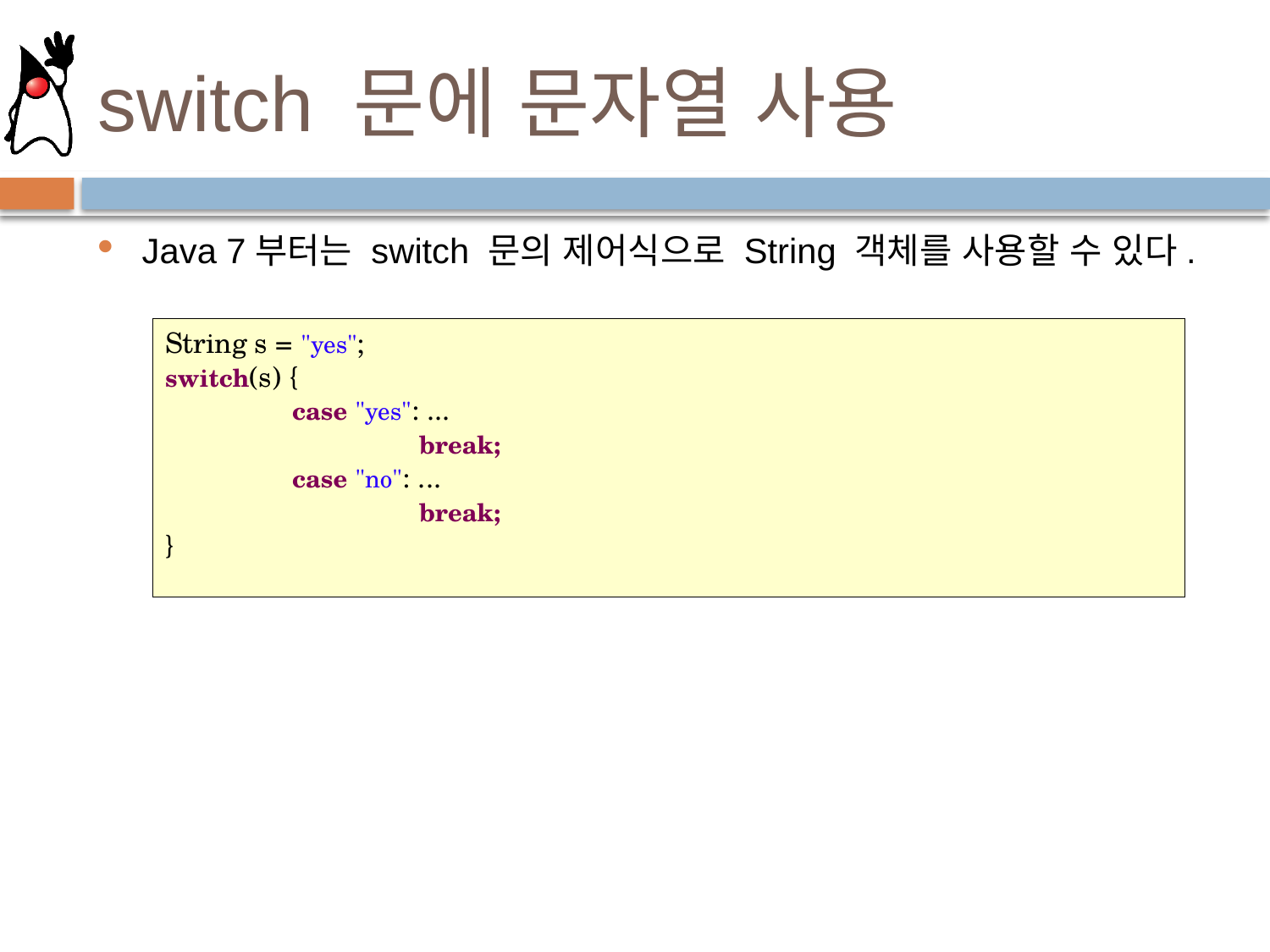

# switch 문에 문자열 사용
Java 7부터는 switch 문의 제어식으로 String 객체를 사용할 수 있다.
String s = "yes";
switch(s) {
	case "yes": ...
		break;
	case "no": ...
		break;
}